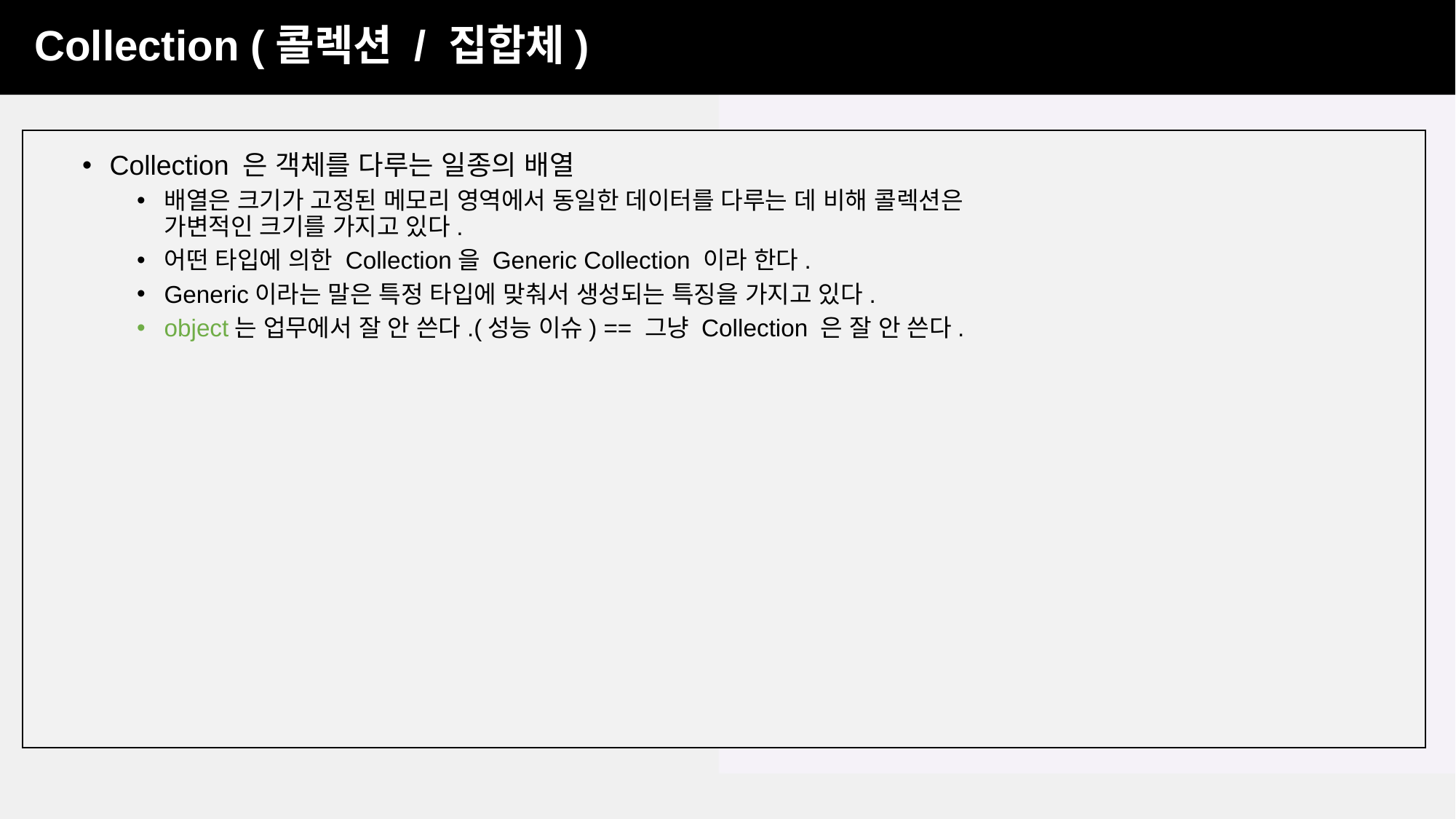

Collection (콜렉션 / 집합체)
Collection 은 객체를 다루는 일종의 배열
배열은 크기가 고정된 메모리 영역에서 동일한 데이터를 다루는 데 비해 콜렉션은
가변적인 크기를 가지고 있다.
어떤 타입에 의한 Collection을 Generic Collection 이라 한다.
Generic이라는 말은 특정 타입에 맞춰서 생성되는 특징을 가지고 있다.
object는 업무에서 잘 안 쓴다.(성능 이슈) == 그냥 Collection 은 잘 안 쓴다.